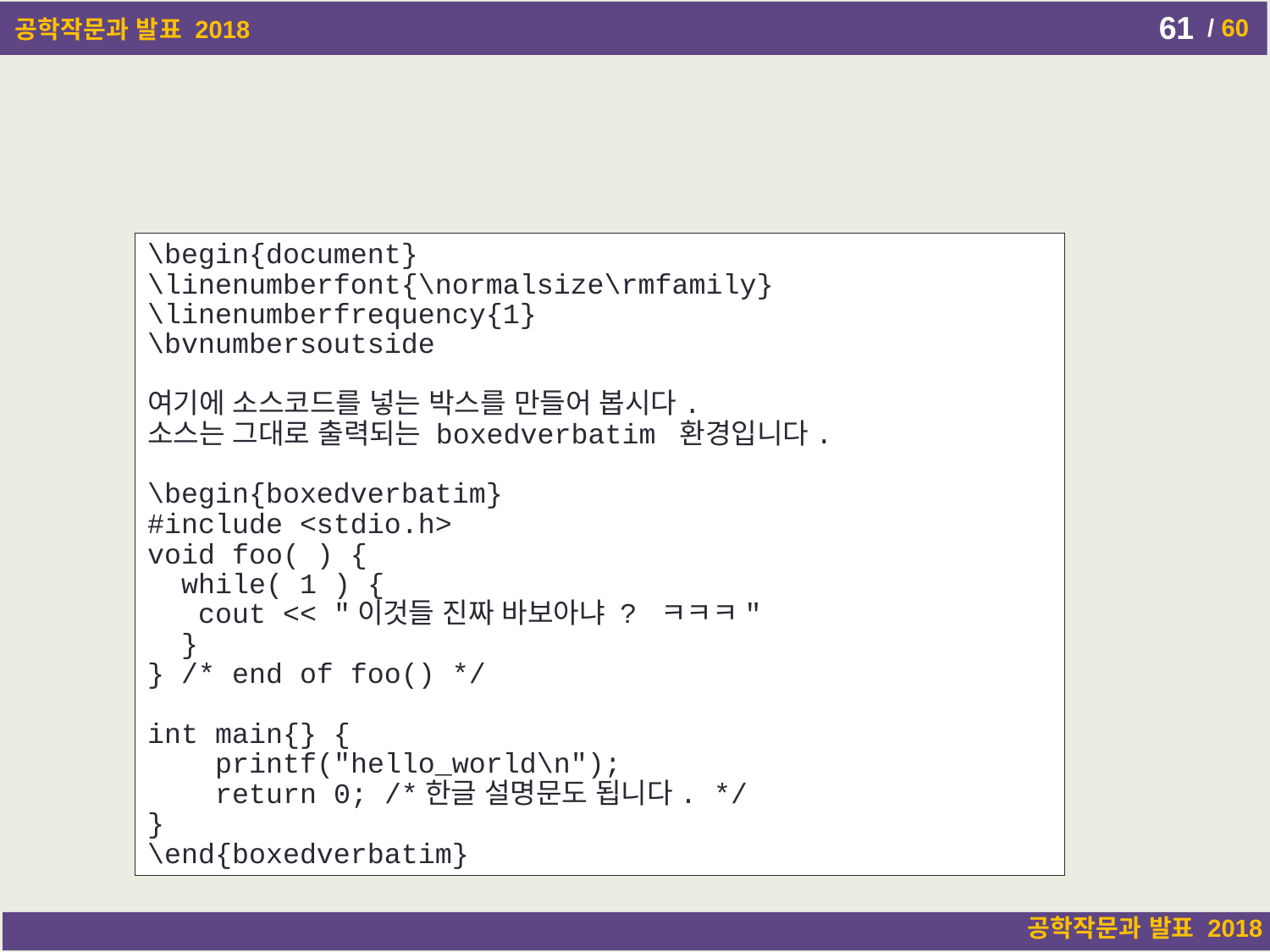

61
#

\begin{document}
\linenumberfont{\normalsize\rmfamily}
\linenumberfrequency{1}
\bvnumbersoutside

여기에 소스코드를 넣는 박스를 만들어 봅시다.
소스는 그대로 출력되는 boxedverbatim 환경입니다.

\begin{boxedverbatim}
#include <stdio.h>
void foo( ) {
  while( 1 ) {
   cout << "이것들 진짜 바보아냐 ? ㅋㅋㅋ"
  }
} /* end of foo() */

int main{} {
    printf("hello_world\n");
    return 0; /*한글 설명문도 됩니다. */
}
\end{boxedverbatim}